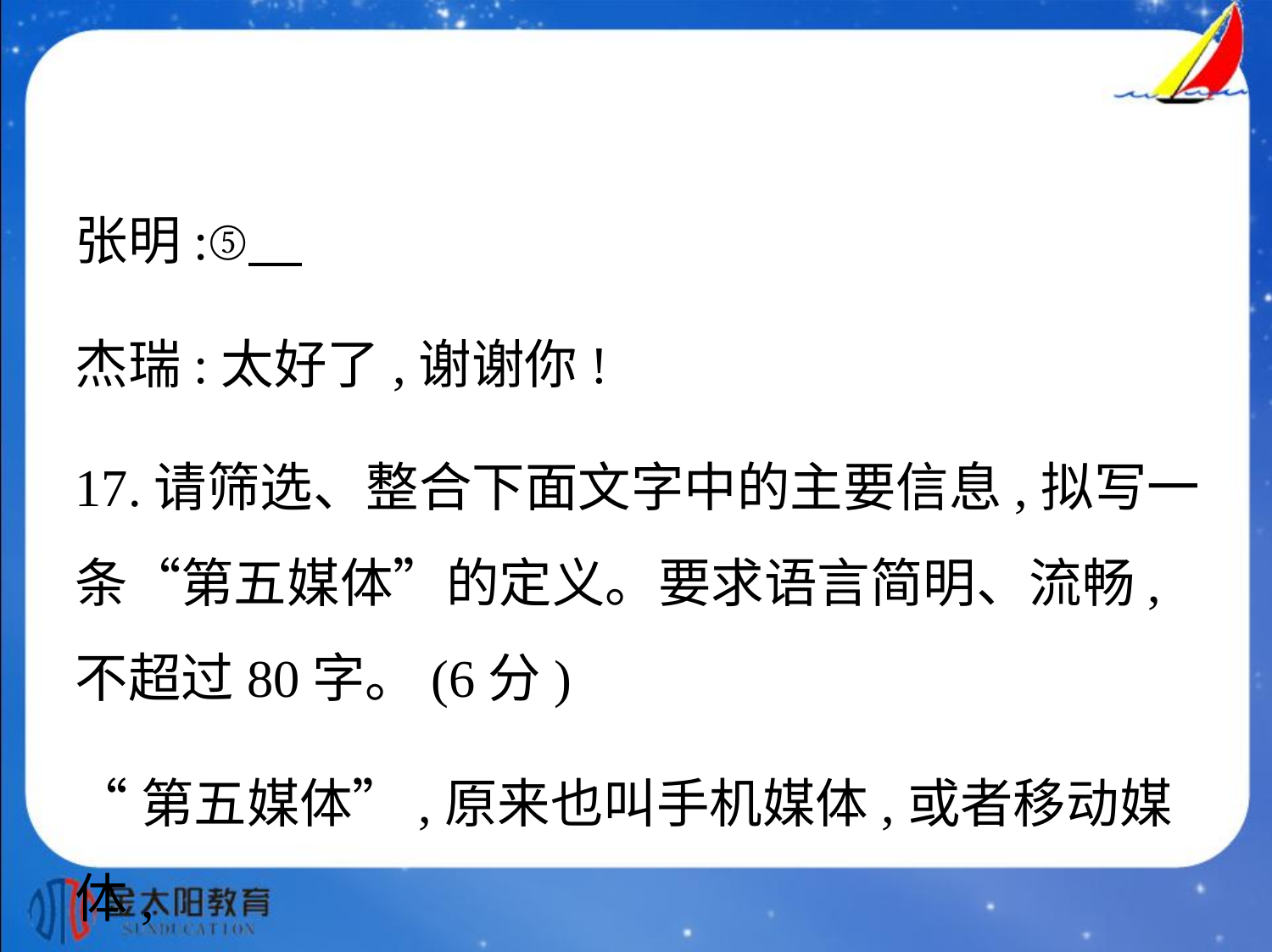

张明:⑤
杰瑞:太好了,谢谢你!
17.请筛选、整合下面文字中的主要信息,拟写一
条“第五媒体”的定义。要求语言简明、流畅,
不超过80字。(6分)
“第五媒体”,原来也叫手机媒体,或者移动媒体,